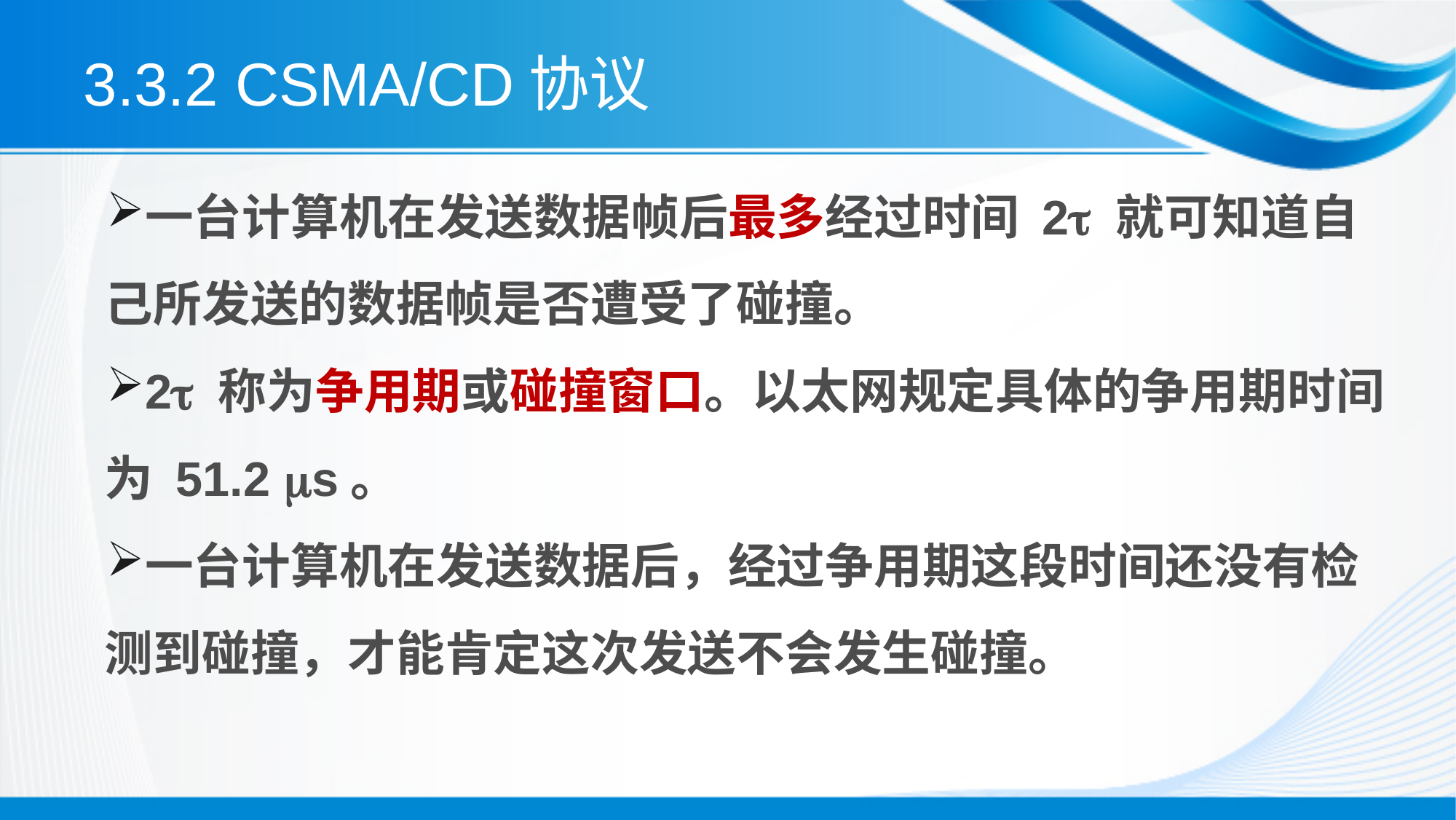

# 3.3.2 CSMA/CD协议
一台计算机在发送数据帧后最多经过时间 2τ 就可知道自己所发送的数据帧是否遭受了碰撞。
2τ 称为争用期或碰撞窗口。以太网规定具体的争用期时间为 51.2 μs。
一台计算机在发送数据后，经过争用期这段时间还没有检测到碰撞，才能肯定这次发送不会发生碰撞。